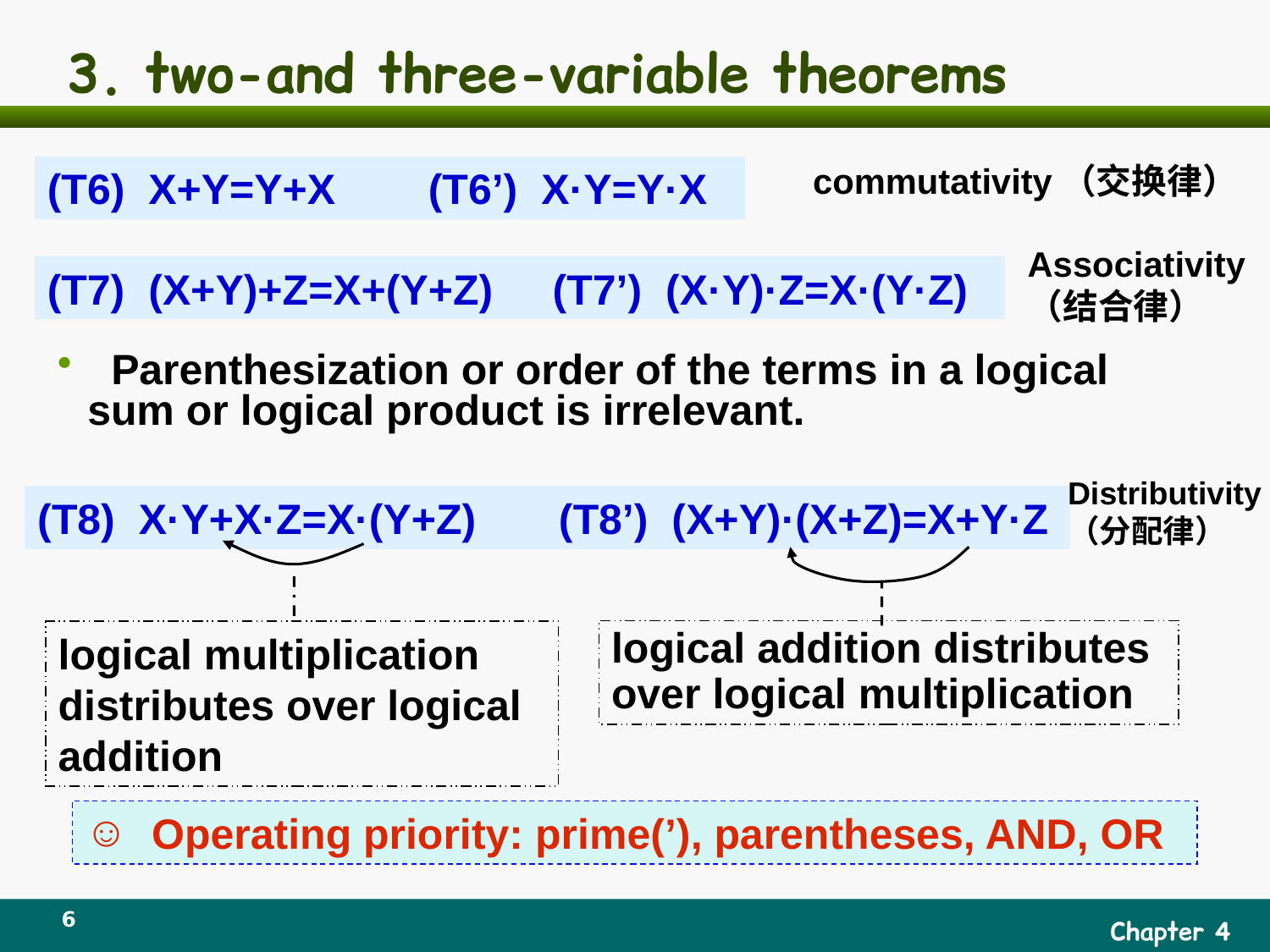

# 3. two-and three-variable theorems
commutativity（交换律）
(T6)  X+Y=Y+X 	(T6’)  X·Y=Y·X
Associativity
（结合律）
(T7)  (X+Y)+Z=X+(Y+Z)     (T7’)  (X·Y)·Z=X·(Y·Z)
  Parenthesization or order of the terms in a logical sum or logical product is irrelevant.
Distributivity
（分配律）
(T8)  X·Y+X·Z=X·(Y+Z)       (T8’)  (X+Y)·(X+Z)=X+Y·Z

logical multiplication distributes over logical addition

logical addition distributes over logical multiplication
  Operating priority: prime(’), parentheses, AND, OR
6
Chapter 4